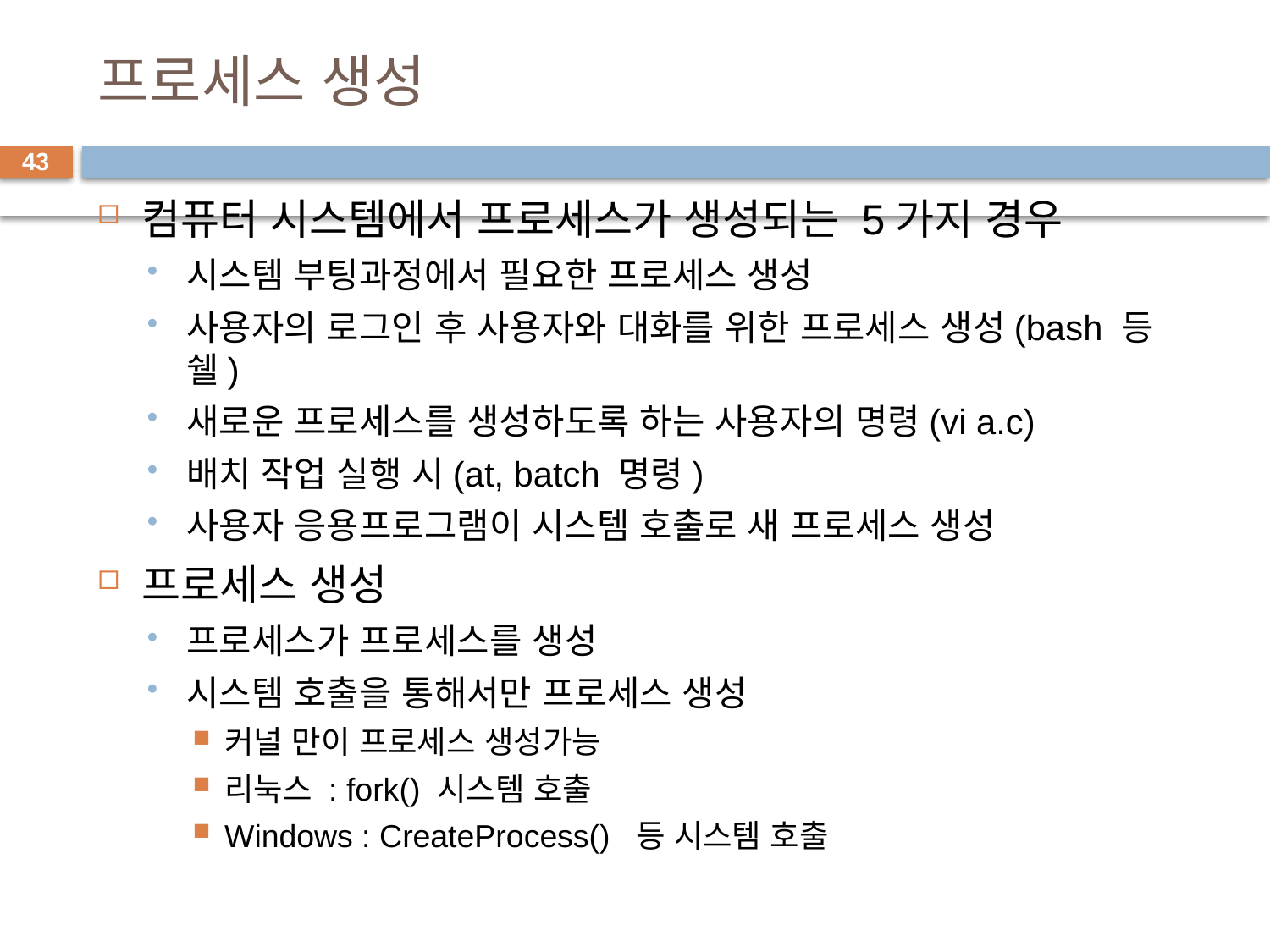

# 프로세스 생성
43
컴퓨터 시스템에서 프로세스가 생성되는 5가지 경우
시스템 부팅과정에서 필요한 프로세스 생성
사용자의 로그인 후 사용자와 대화를 위한 프로세스 생성(bash 등 쉘)
새로운 프로세스를 생성하도록 하는 사용자의 명령(vi a.c)
배치 작업 실행 시(at, batch 명령)
사용자 응용프로그램이 시스템 호출로 새 프로세스 생성
프로세스 생성
프로세스가 프로세스를 생성
시스템 호출을 통해서만 프로세스 생성
커널 만이 프로세스 생성가능
리눅스 : fork() 시스템 호출
Windows : CreateProcess()  등 시스템 호출